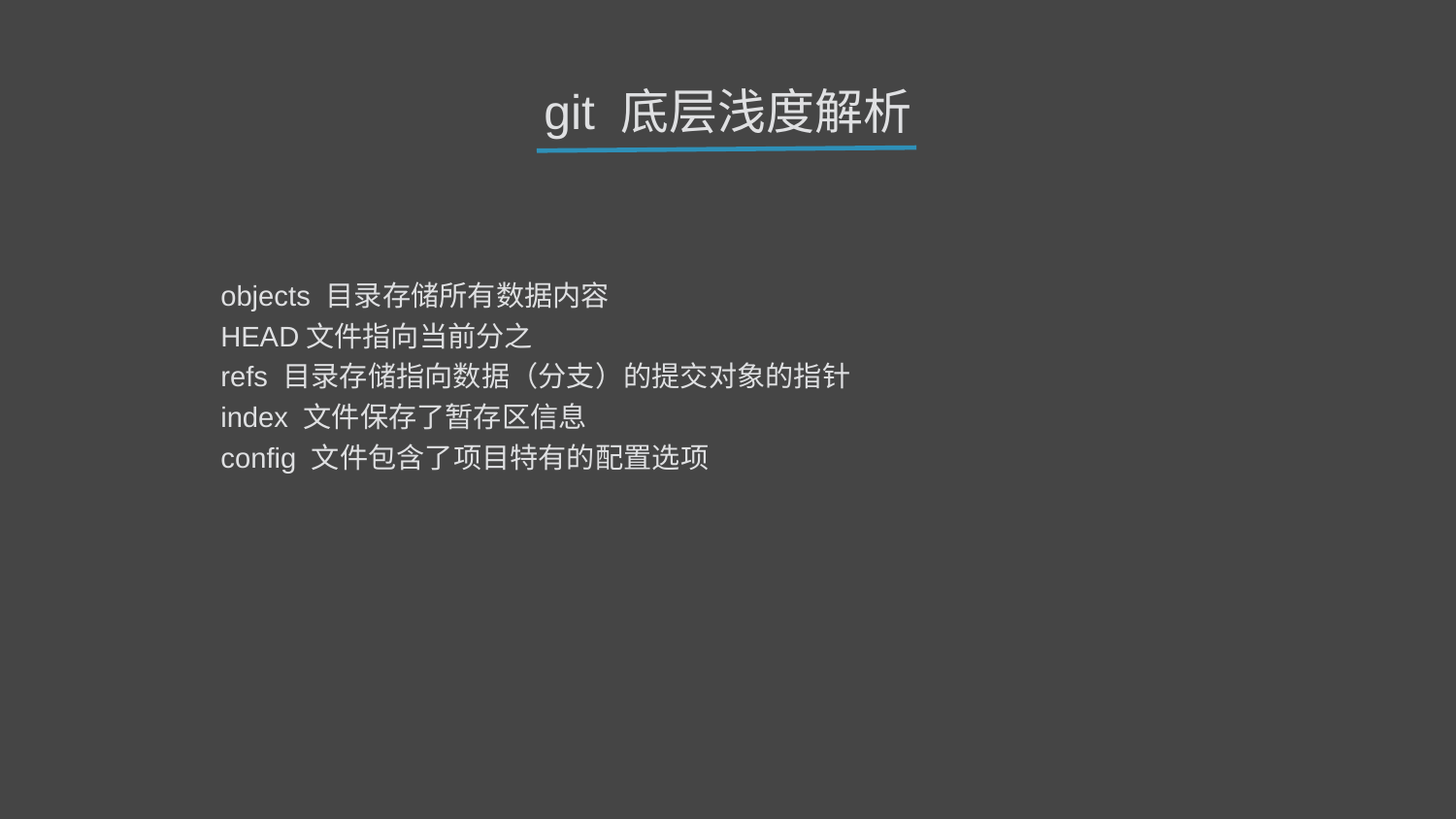

git 底层浅度解析

objects 目录存储所有数据内容
HEAD文件指向当前分之
refs 目录存储指向数据（分支）的提交对象的指针
index 文件保存了暂存区信息
config 文件包含了项目特有的配置选项